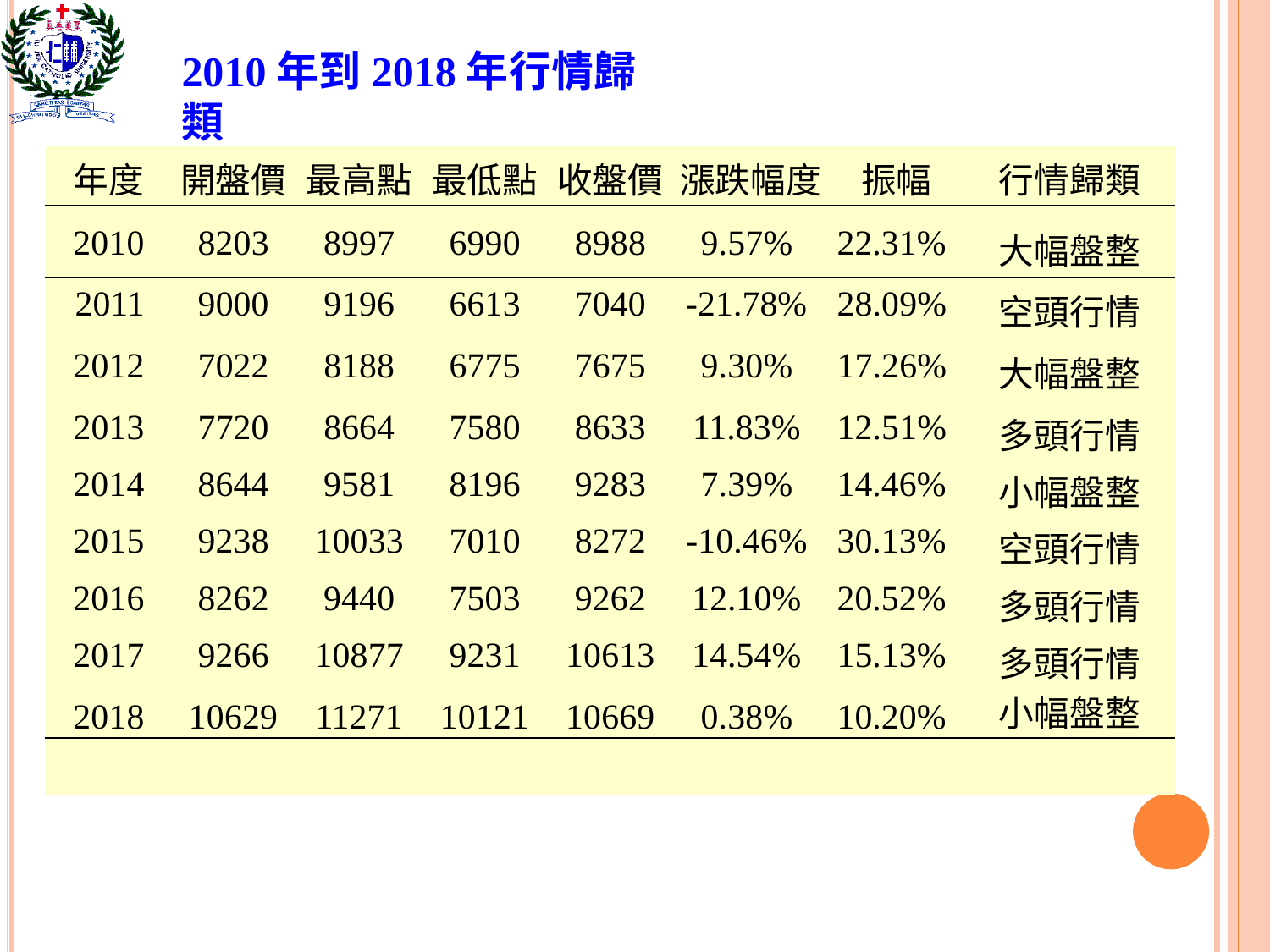

# 2010年到2018年行情歸類
| 年度 | 開盤價 | 最高點 | 最低點 | 收盤價 | 漲跌幅度 | 振幅 | 行情歸類 |
| --- | --- | --- | --- | --- | --- | --- | --- |
| 2010 | 8203 | 8997 | 6990 | 8988 | 9.57% | 22.31% | 大幅盤整 |
| 2011 | 9000 | 9196 | 6613 | 7040 | -21.78% | 28.09% | 空頭行情 |
| 2012 | 7022 | 8188 | 6775 | 7675 | 9.30% | 17.26% | 大幅盤整 |
| 2013 | 7720 | 8664 | 7580 | 8633 | 11.83% | 12.51% | 多頭行情 |
| 2014 | 8644 | 9581 | 8196 | 9283 | 7.39% | 14.46% | 小幅盤整 |
| 2015 | 9238 | 10033 | 7010 | 8272 | -10.46% | 30.13% | 空頭行情 |
| 2016 | 8262 | 9440 | 7503 | 9262 | 12.10% | 20.52% | 多頭行情 |
| 2017 | 9266 | 10877 | 9231 | 10613 | 14.54% | 15.13% | 多頭行情 |
| 2018 | 10629 | 11271 | 10121 | 10669 | 0.38% | 10.20% | 小幅盤整 |
|  |  |  |  |  |  |  |  |